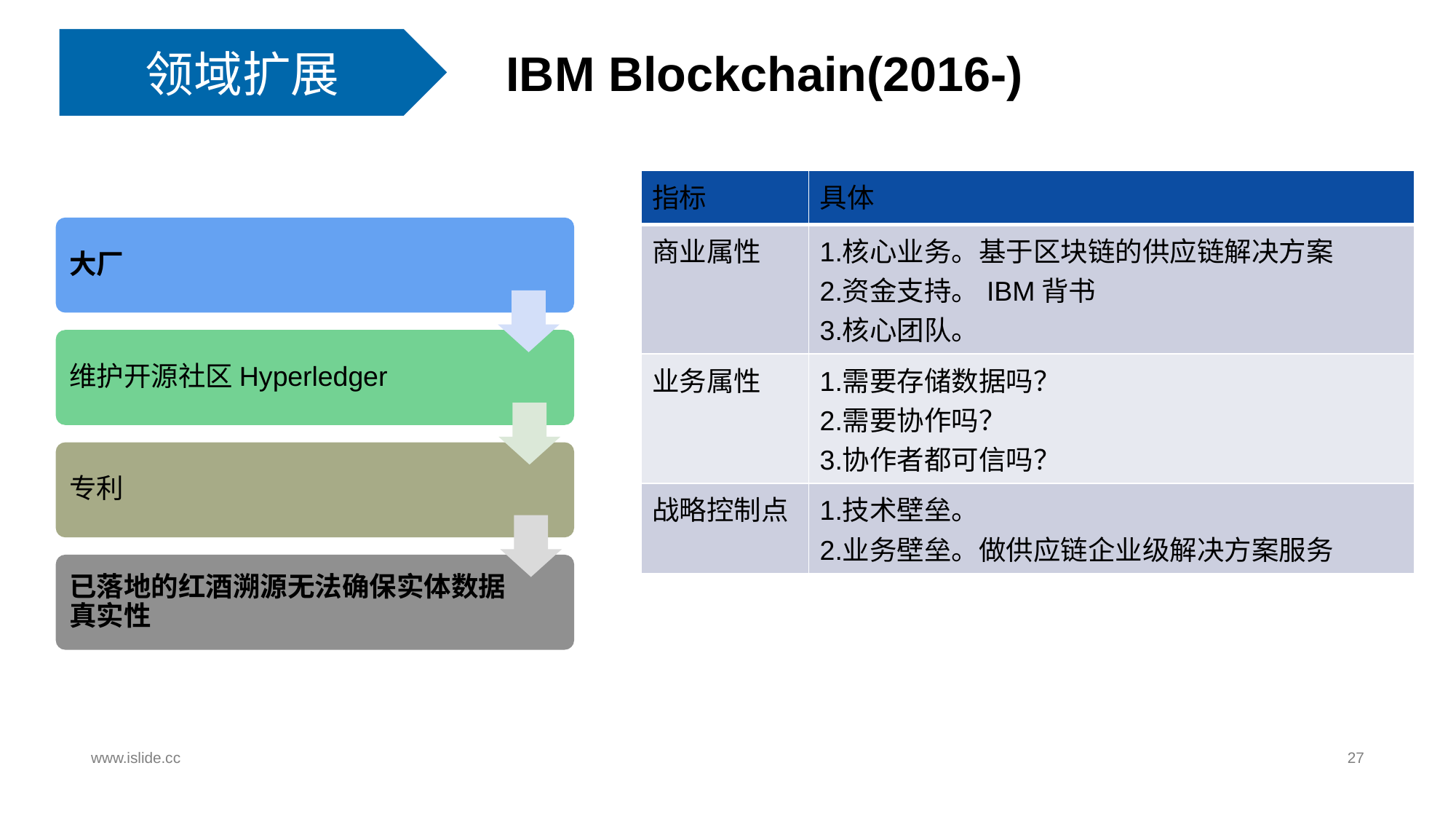

领域扩展
IBM Blockchain(2016-)
| 指标 | 具体 |
| --- | --- |
| 商业属性 | 核心业务。基于区块链的供应链解决方案 资金支持。IBM背书 核心团队。 |
| 业务属性 | 需要存储数据吗？ 需要协作吗？ 协作者都可信吗？ |
| 战略控制点 | 技术壁垒。 业务壁垒。做供应链企业级解决方案服务 |
大厂

维护开源社区Hyperledger

专利

已落地的红酒溯源无法确保实体数据真实性
www.islide.cc
27